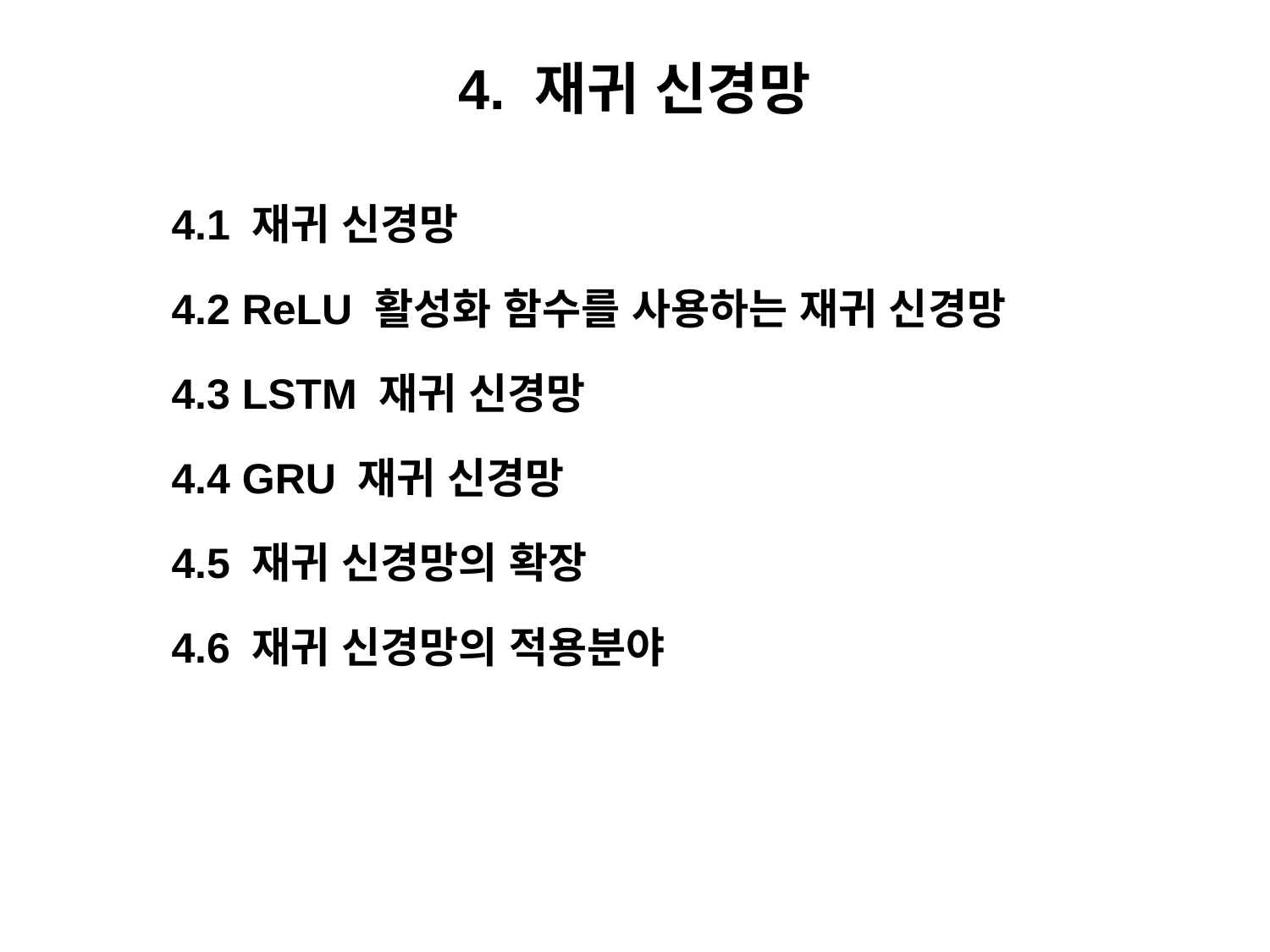

# 4. 재귀 신경망
4.1 재귀 신경망
4.2 ReLU 활성화 함수를 사용하는 재귀 신경망
4.3 LSTM 재귀 신경망
4.4 GRU 재귀 신경망
4.5 재귀 신경망의 확장
4.6 재귀 신경망의 적용분야